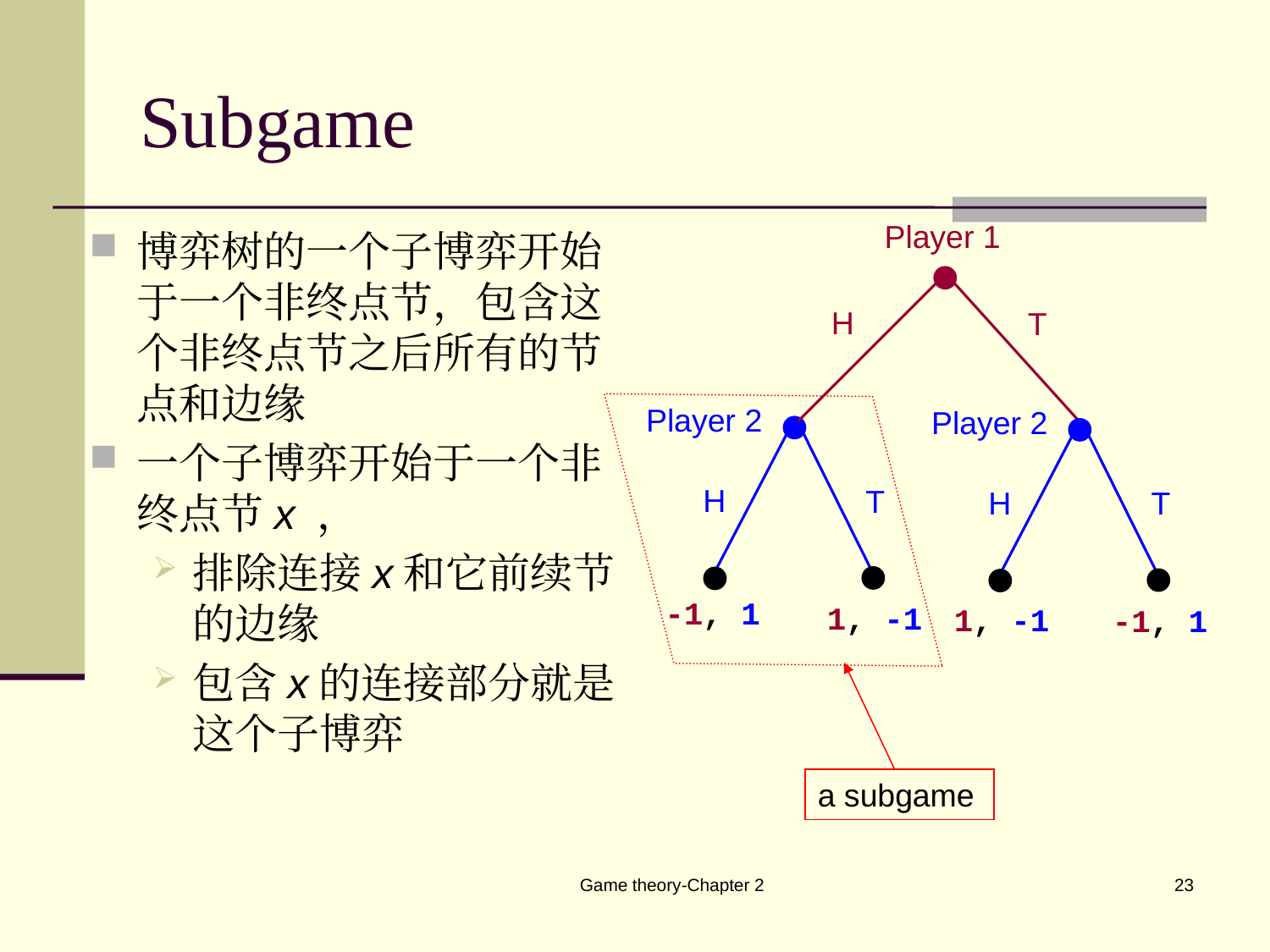

# Subgame
Player 1

H
T
Player 2
Player 2

H
T
H
T

1, -1
1, -1
-1, 1
博弈树的一个子博弈开始于一个非终点节，包含这个非终点节之后所有的节点和边缘
一个子博弈开始于一个非终点节x ，
排除连接x和它前续节的边缘
包含x的连接部分就是这个子博弈

a subgame

-1, 1
Game theory-Chapter 2
23